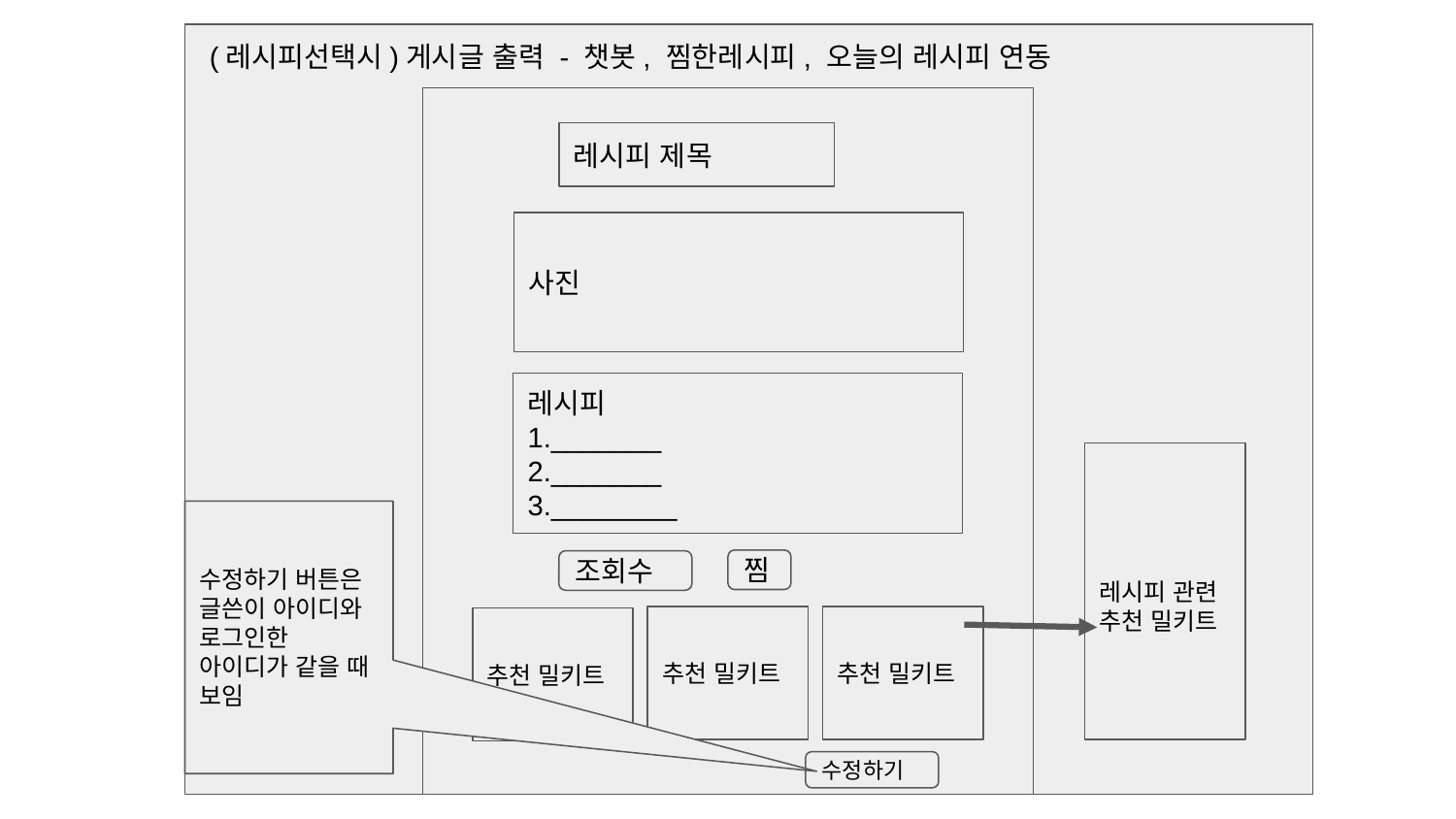

(레시피선택시)게시글 출력 - 챗봇, 찜한레시피, 오늘의 레시피 연동

레시피 제목

사진
레시피
1._______
2._______
3.________

레시피 관련 추천 밀키트
수정하기 버튼은 글쓴이 아이디와 로그인한 아이디가 같을 때 보임
찜
조회수
추천 밀키트
추천 밀키트
추천 밀키트
수정하기